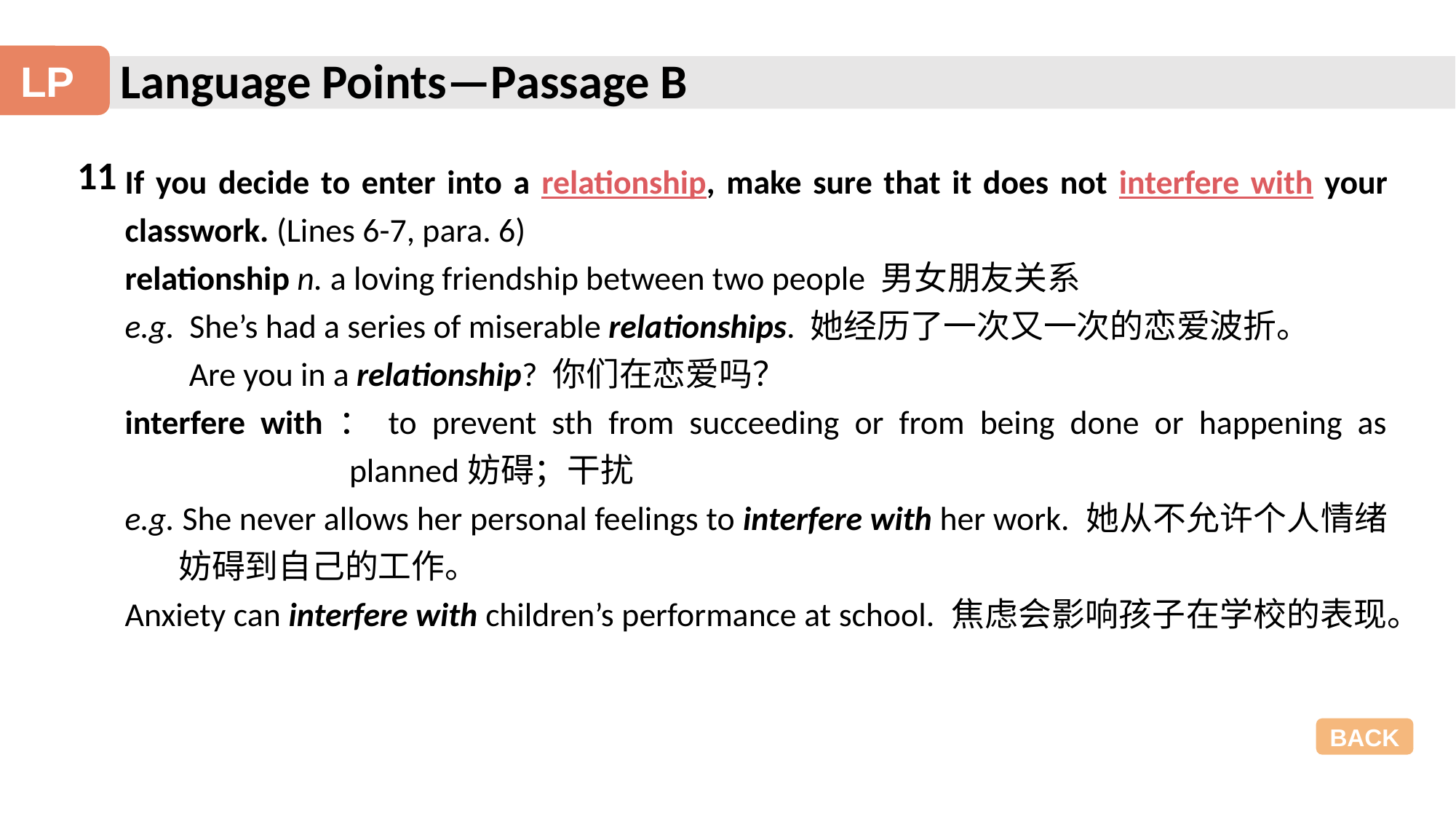

Language Points—Passage B
LP

11
If you decide to enter into a relationship, make sure that it does not interfere with your classwork. (Lines 6-7, para. 6)
relationship n. a loving friendship between two people 男女朋友关系
e.g.  She’s had a series of miserable relationships. 她经历了一次又一次的恋爱波折。
Are you in a relationship? 你们在恋爱吗？
interfere with：to prevent sth from succeeding or from being done or happening as planned妨碍；干扰
e.g. She never allows her personal feelings to interfere with her work. 她从不允许个人情绪妨碍到自己的工作。
Anxiety can interfere with children’s performance at school. 焦虑会影响孩子在学校的表现。
BACK